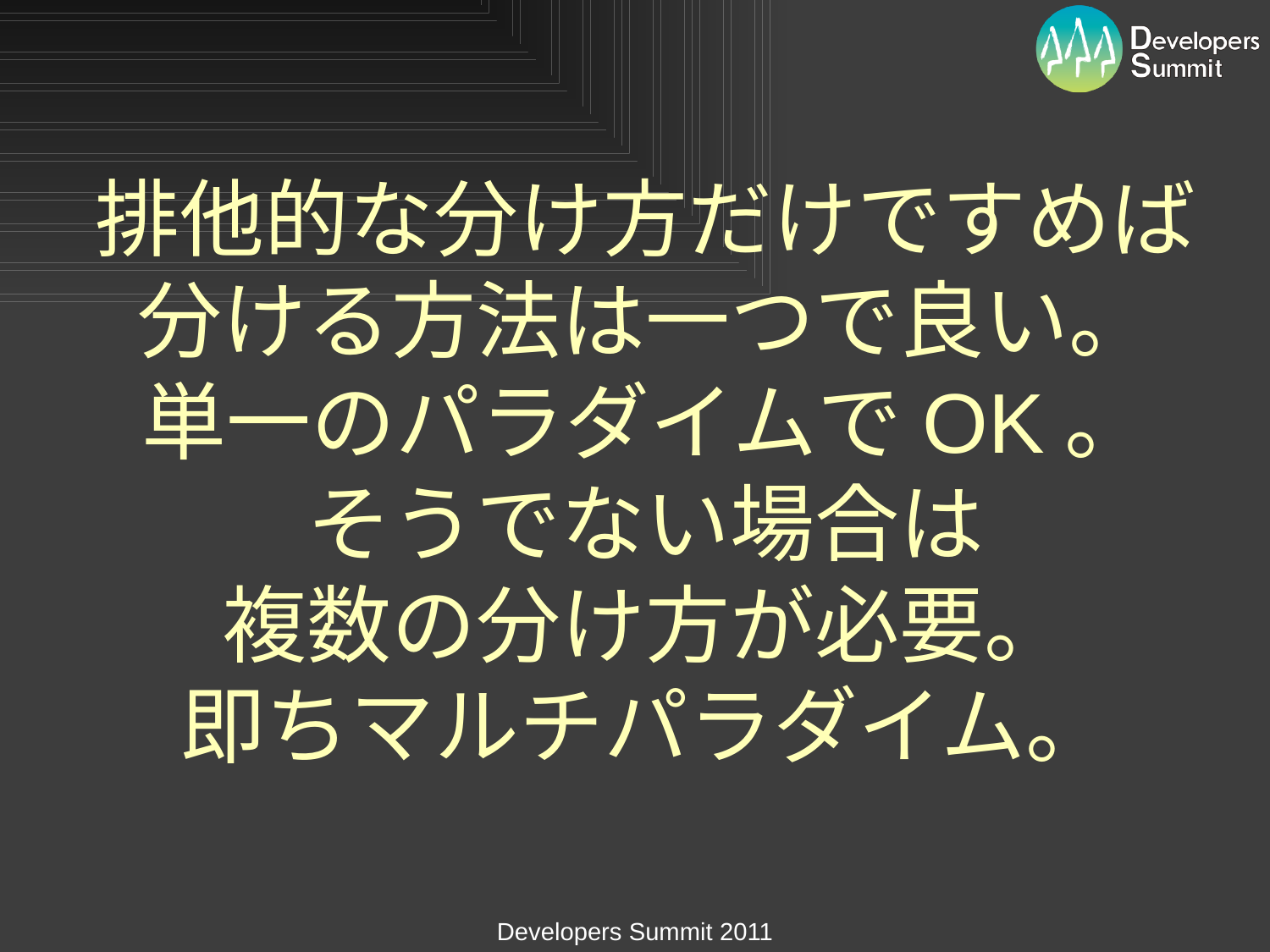

# 排他的な分け方だけですめば分ける方法は一つで良い。 単一のパラダイムでOK。 そうでない場合は 複数の分け方が必要。 即ちマルチパラダイム。